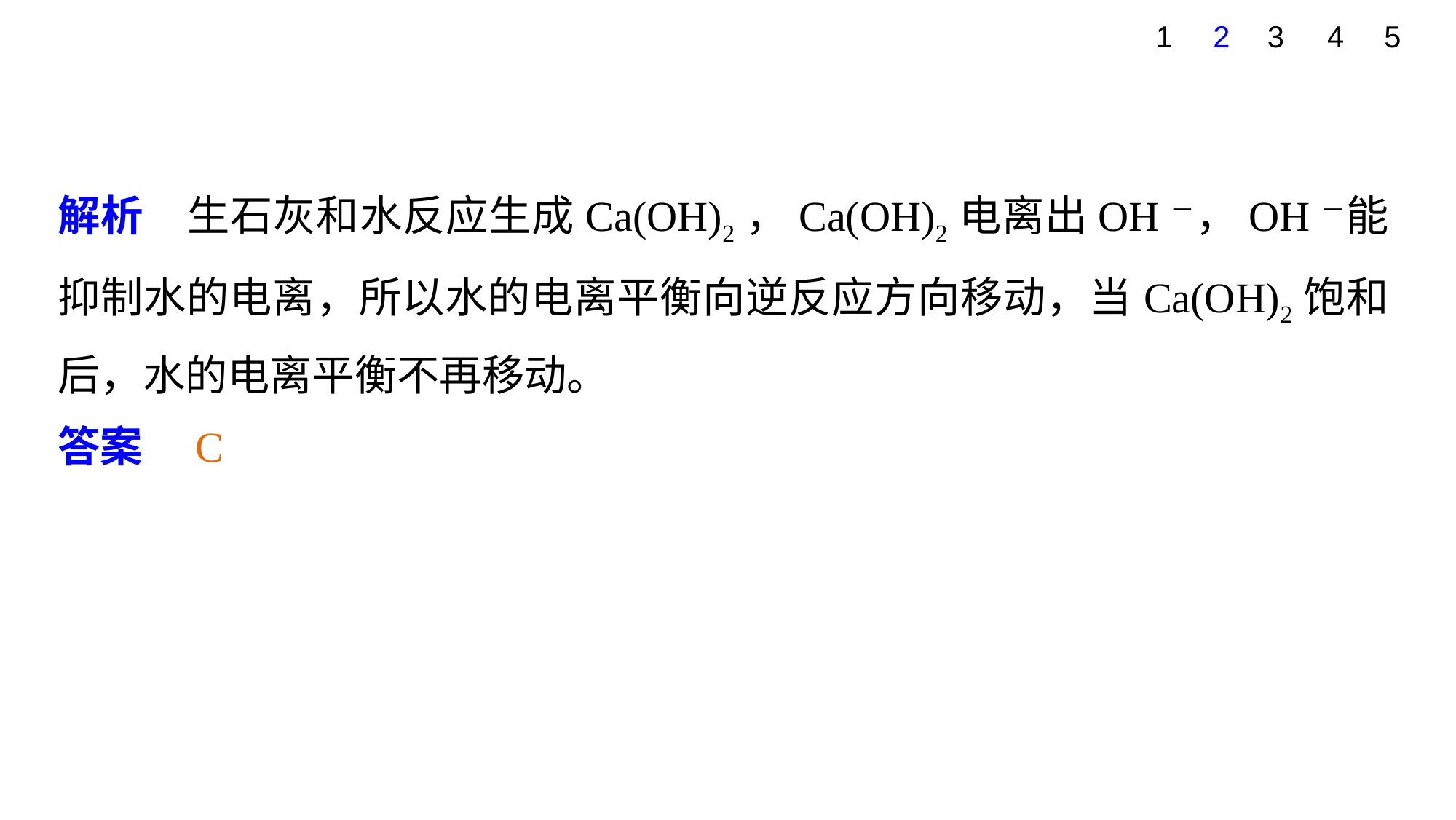

1
2
3
4
5
解析　生石灰和水反应生成Ca(OH)2，Ca(OH)2电离出OH－，OH－能抑制水的电离，所以水的电离平衡向逆反应方向移动，当Ca(OH)2饱和后，水的电离平衡不再移动。
答案　C